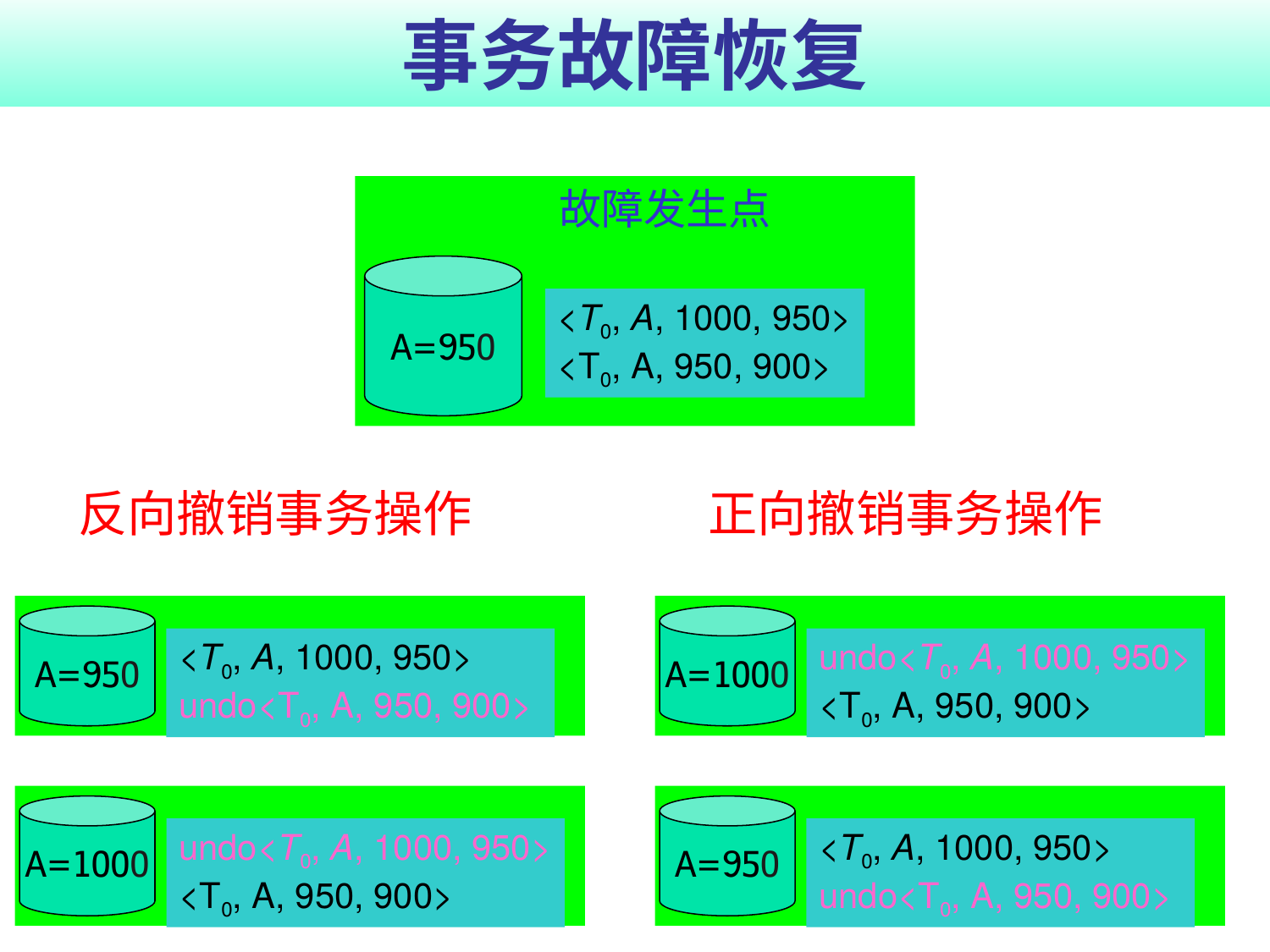

# 事务故障恢复

故障发生点
A=950
<T0, A, 1000, 950>
<T0, A, 950, 900>
反向撤销事务操作
正向撤销事务操作

A=950
<T0, A, 1000, 950>
undo<T0, A, 950, 900>

A=1000
undo<T0, A, 1000, 950>
<T0, A, 950, 900>

A=1000
undo<T0, A, 1000, 950>
<T0, A, 950, 900>

A=950
<T0, A, 1000, 950>
undo<T0, A, 950, 900>